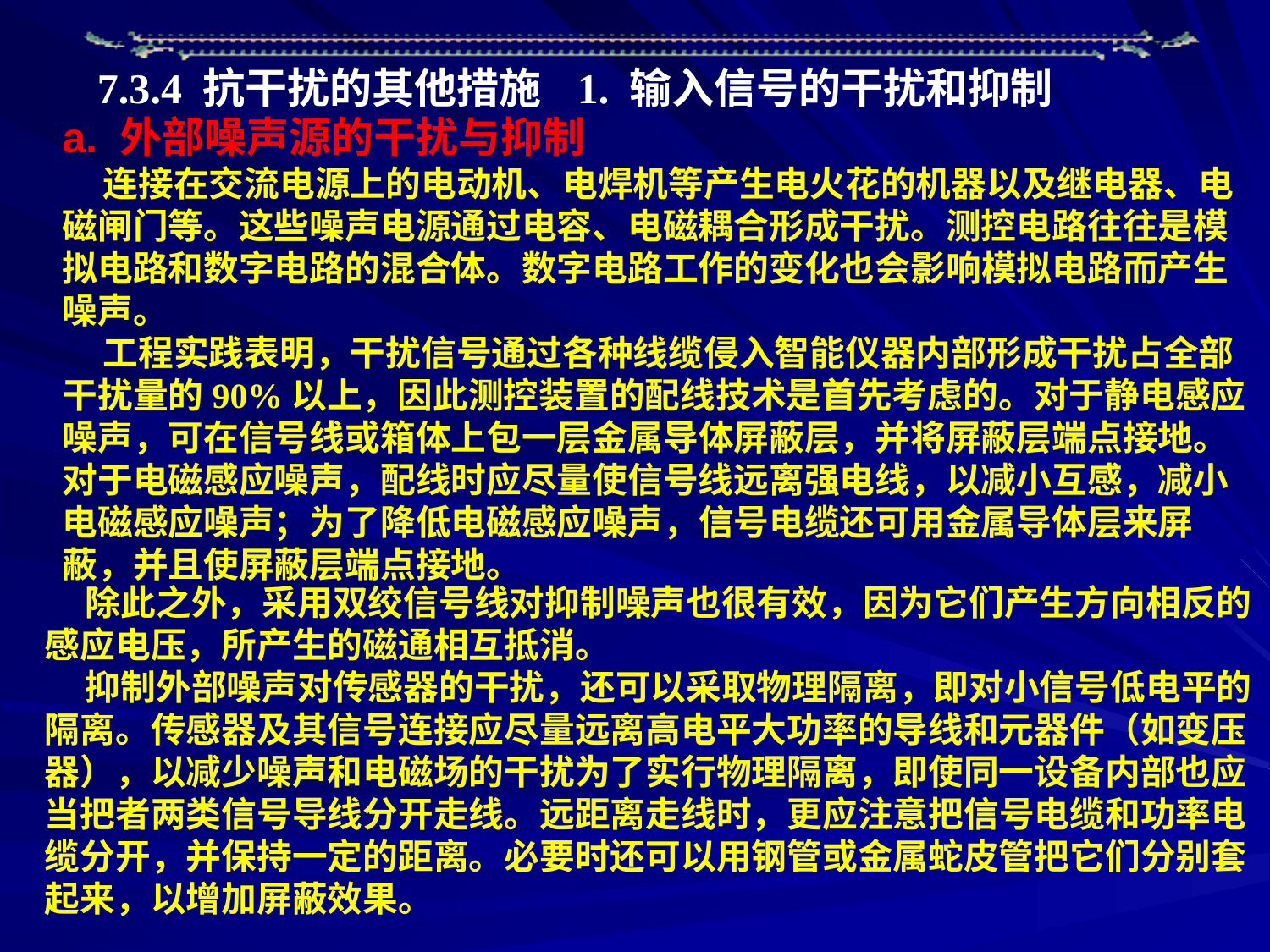

7.3.4 抗干扰的其他措施
1. 输入信号的干扰和抑制
a. 外部噪声源的干扰与抑制
    连接在交流电源上的电动机、电焊机等产生电火花的机器以及继电器、电磁闸门等。这些噪声电源通过电容、电磁耦合形成干扰。测控电路往往是模拟电路和数字电路的混合体。数字电路工作的变化也会影响模拟电路而产生噪声。
    工程实践表明，干扰信号通过各种线缆侵入智能仪器内部形成干扰占全部干扰量的90%以上，因此测控装置的配线技术是首先考虑的。对于静电感应噪声，可在信号线或箱体上包一层金属导体屏蔽层，并将屏蔽层端点接地。对于电磁感应噪声，配线时应尽量使信号线远离强电线，以减小互感，减小电磁感应噪声；为了降低电磁感应噪声，信号电缆还可用金属导体层来屏蔽，并且使屏蔽层端点接地。
    除此之外，采用双绞信号线对抑制噪声也很有效，因为它们产生方向相反的感应电压，所产生的磁通相互抵消。
    抑制外部噪声对传感器的干扰，还可以采取物理隔离，即对小信号低电平的隔离。传感器及其信号连接应尽量远离高电平大功率的导线和元器件（如变压器），以减少噪声和电磁场的干扰为了实行物理隔离，即使同一设备内部也应当把者两类信号导线分开走线。远距离走线时，更应注意把信号电缆和功率电缆分开，并保持一定的距离。必要时还可以用钢管或金属蛇皮管把它们分别套起来，以增加屏蔽效果。